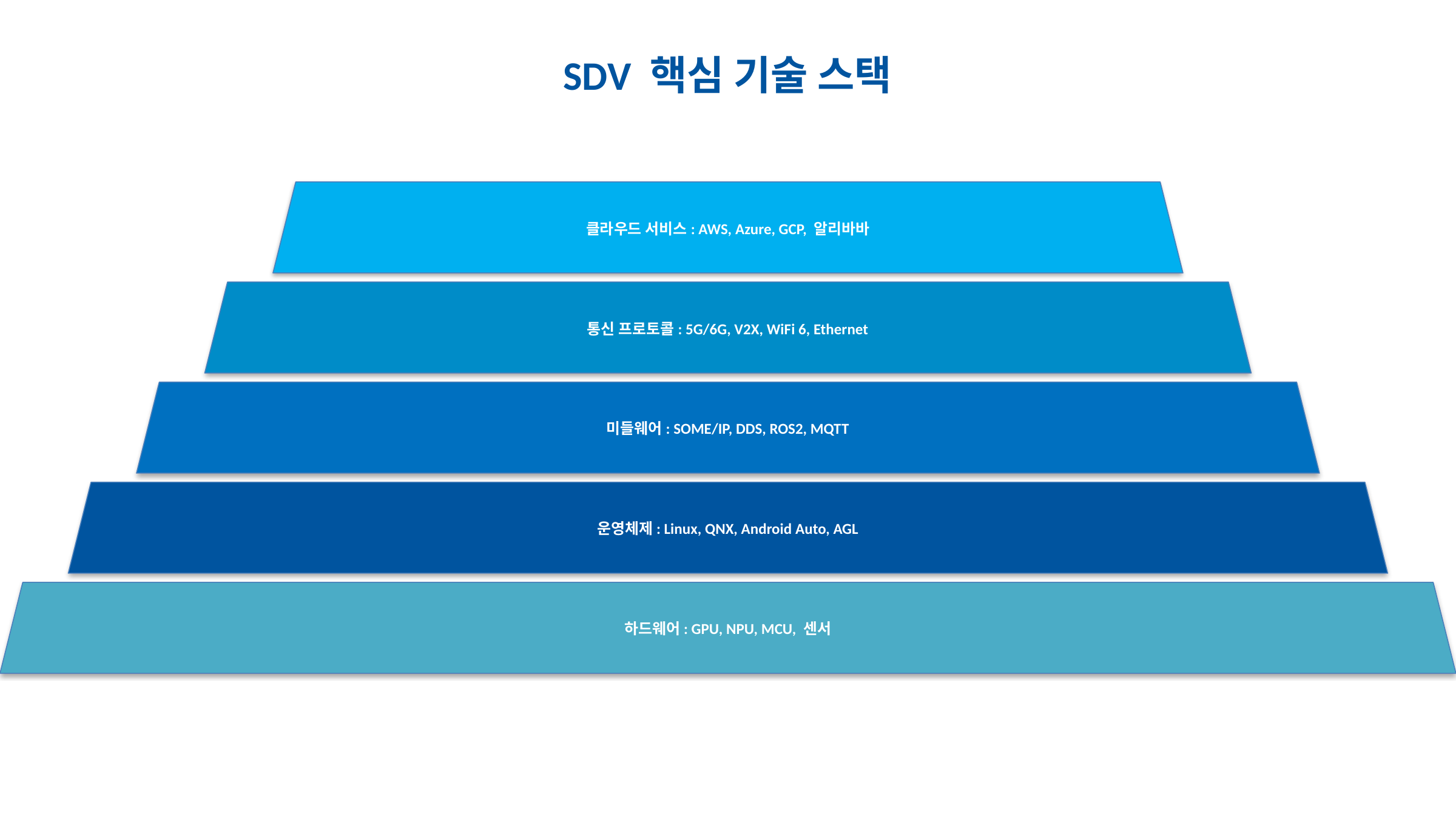

#
SDV 핵심 기술 스택
클라우드 서비스: AWS, Azure, GCP, 알리바바
통신 프로토콜: 5G/6G, V2X, WiFi 6, Ethernet
미들웨어: SOME/IP, DDS, ROS2, MQTT
운영체제: Linux, QNX, Android Auto, AGL
하드웨어: GPU, NPU, MCU, 센서